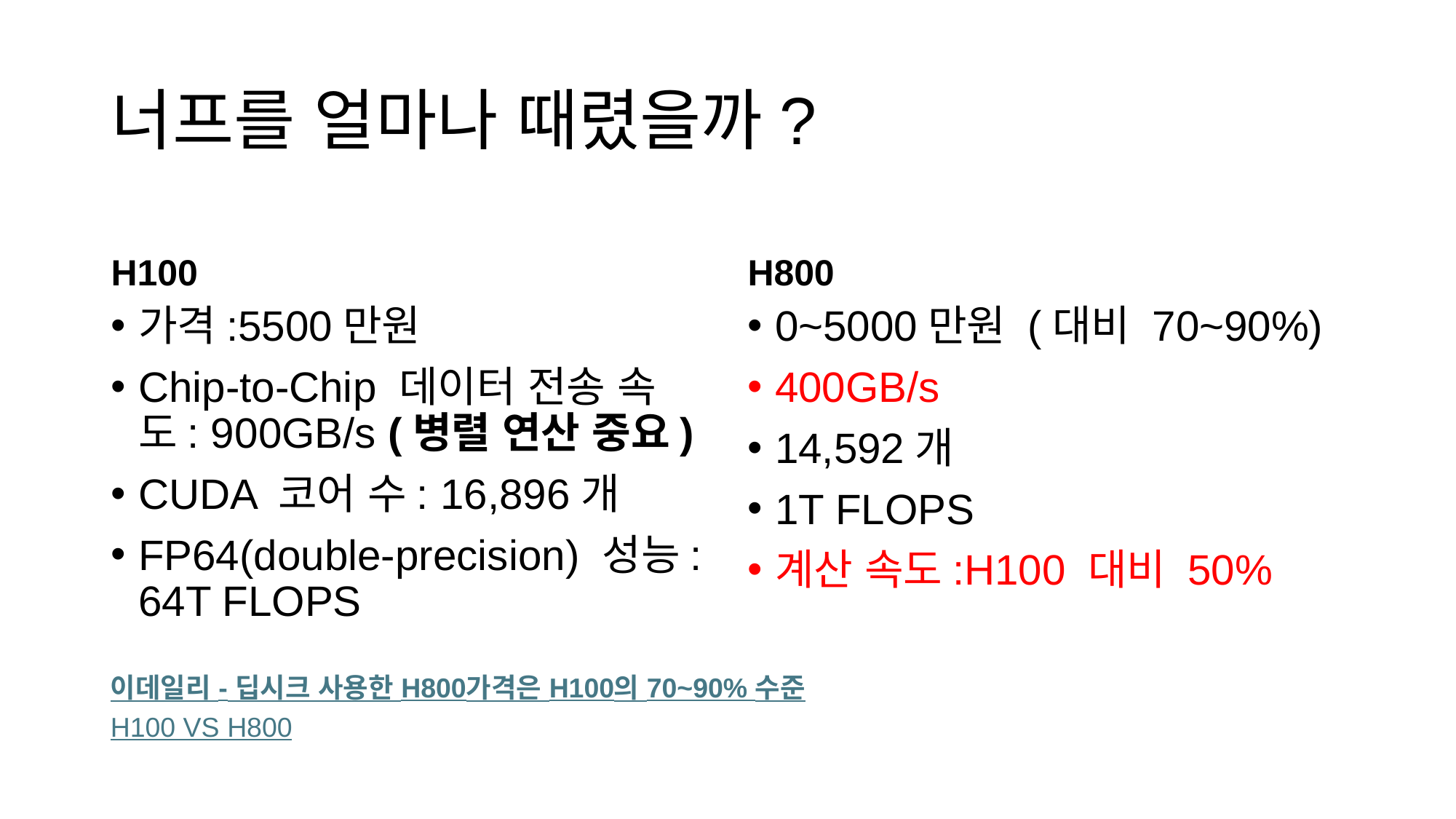

# 너프를 얼마나 때렸을까?
H100
H800
가격:5500만원
Chip-to-Chip 데이터 전송 속도: 900GB/s (병렬 연산 중요)
CUDA 코어 수: 16,896개
FP64(double-precision) 성능: 64T FLOPS
0~5000만원 (대비 70~90%)
400GB/s
14,592개
1T FLOPS
계산 속도:H100 대비 50%
이데일리 - 딥시크 사용한 H800가격은 H100의 70~90% 수준
H100 VS H800